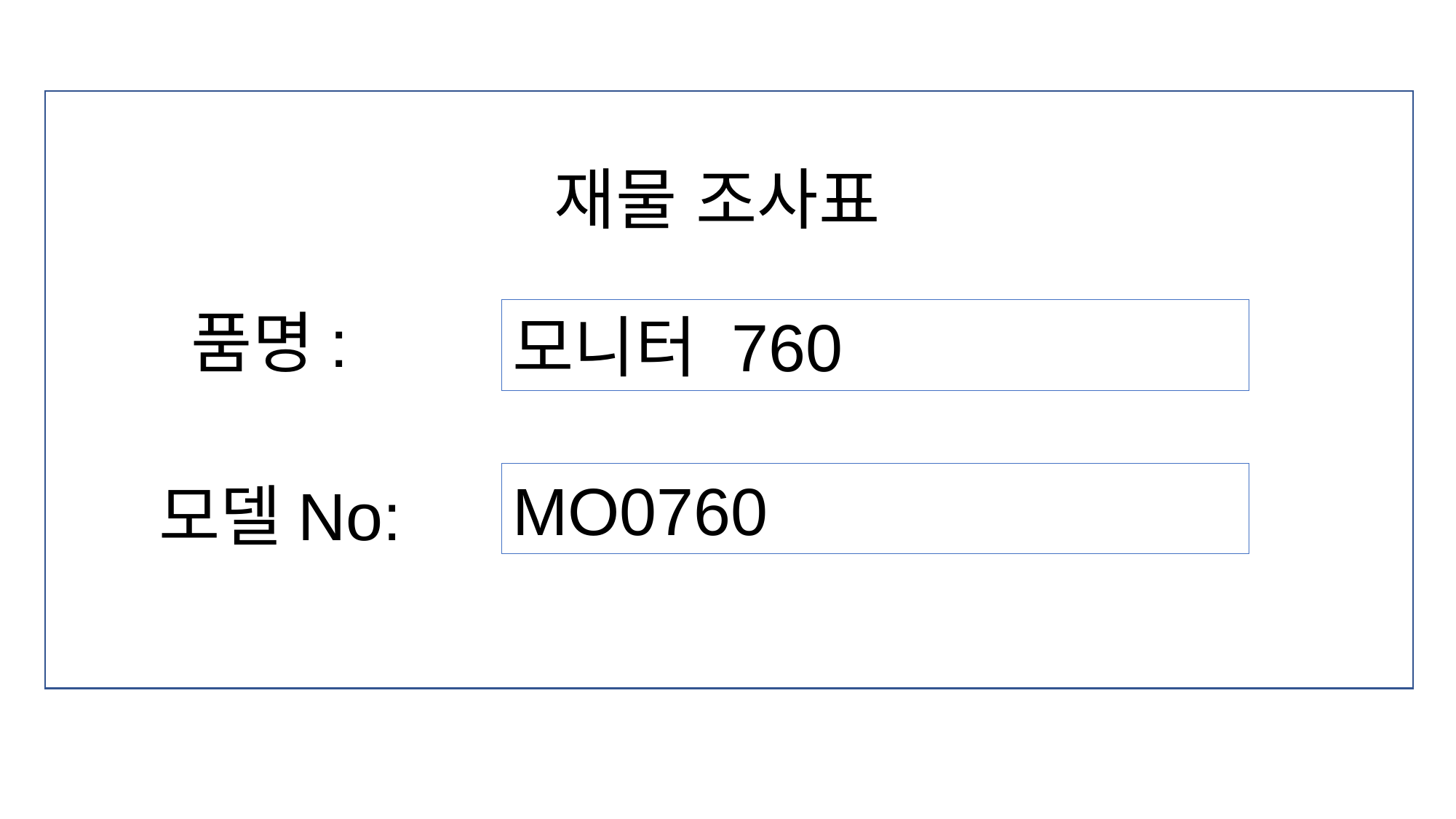

재물 조사표
품명:
모니터 760
MO0760
모델No: